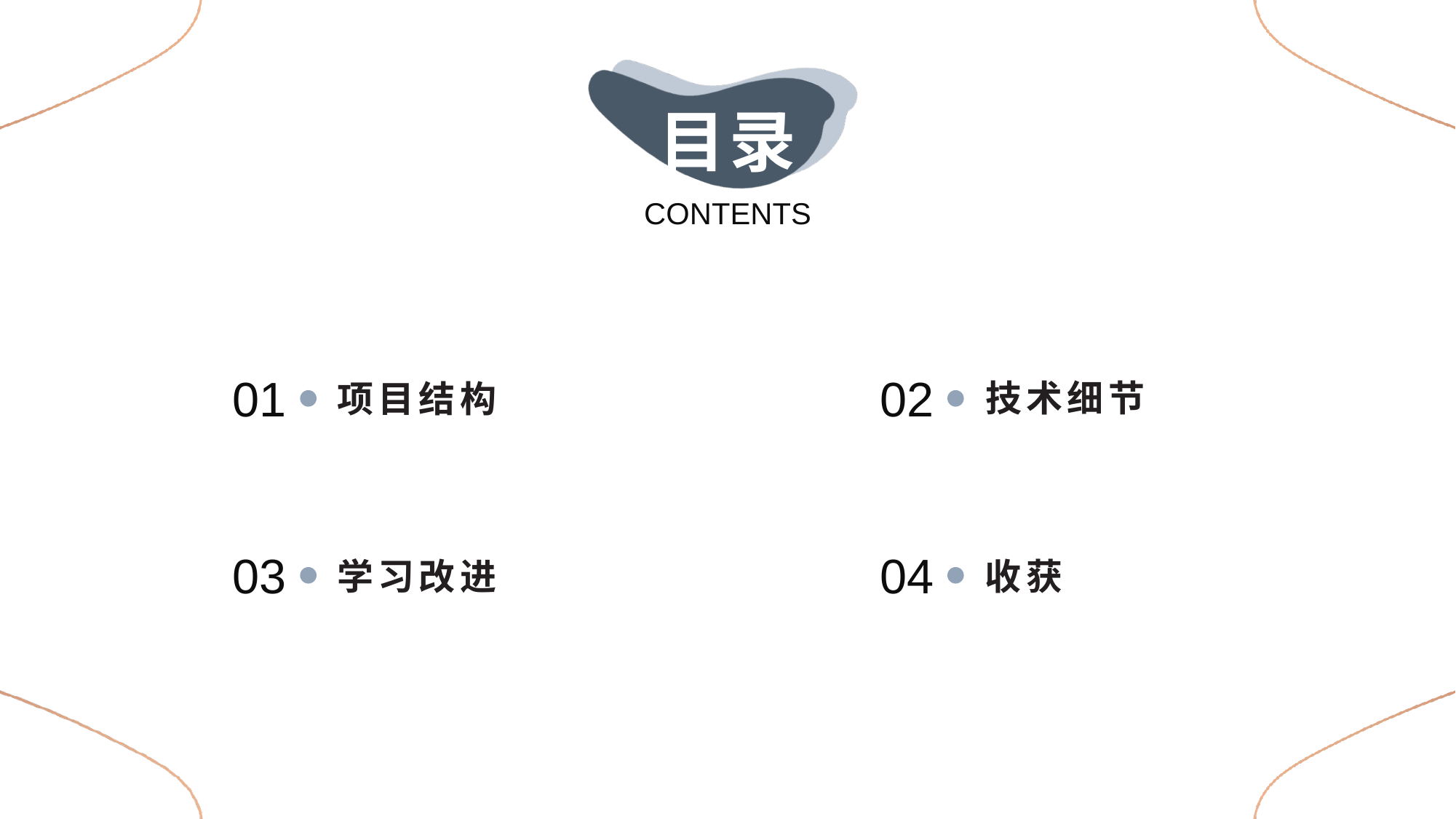

目录
CONTENTS
https://www.ypppt.com/
01
02
技术细节
项目结构

03
04
学习改进
收获